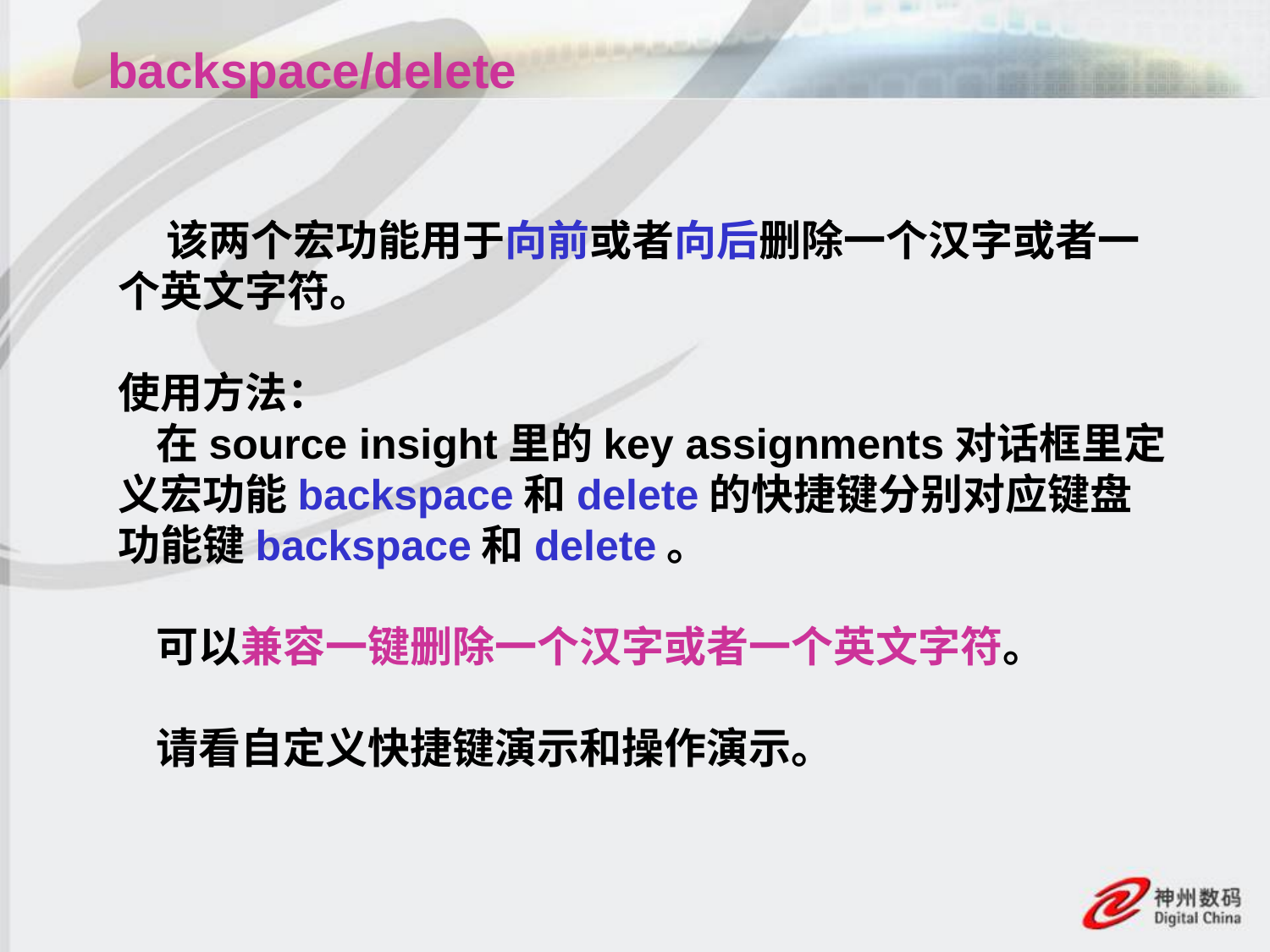

# backspace/delete
    该两个宏功能用于向前或者向后删除一个汉字或者一个英文字符。
使用方法：
    在source insight里的key assignments对话框里定义宏功能backspace和delete的快捷键分别对应键盘功能键backspace和delete。
    可以兼容一键删除一个汉字或者一个英文字符。
    请看自定义快捷键演示和操作演示。